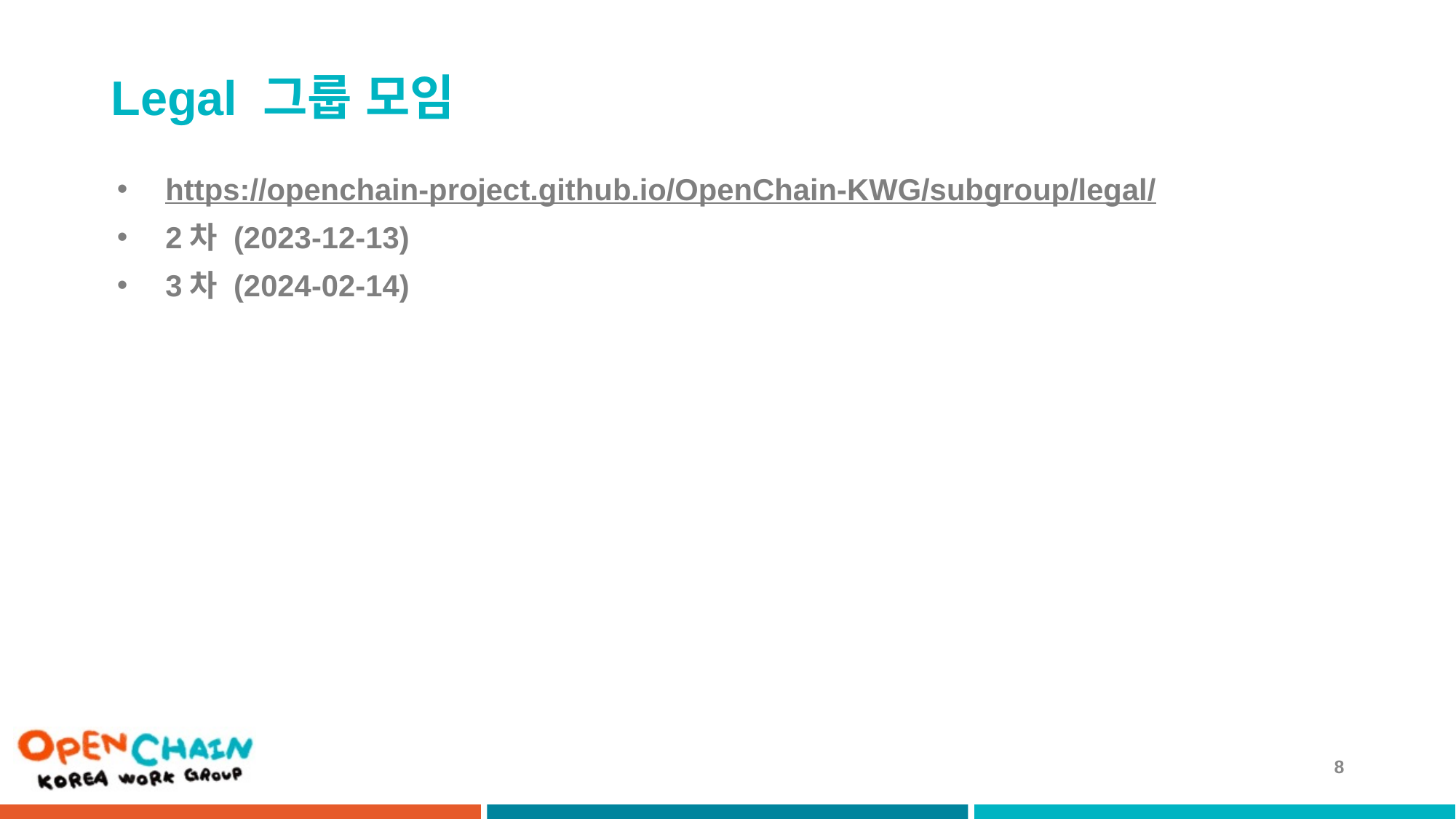

# Legal 그룹 모임
https://openchain-project.github.io/OpenChain-KWG/subgroup/legal/
2차 (2023-12-13)
3차 (2024-02-14)

8